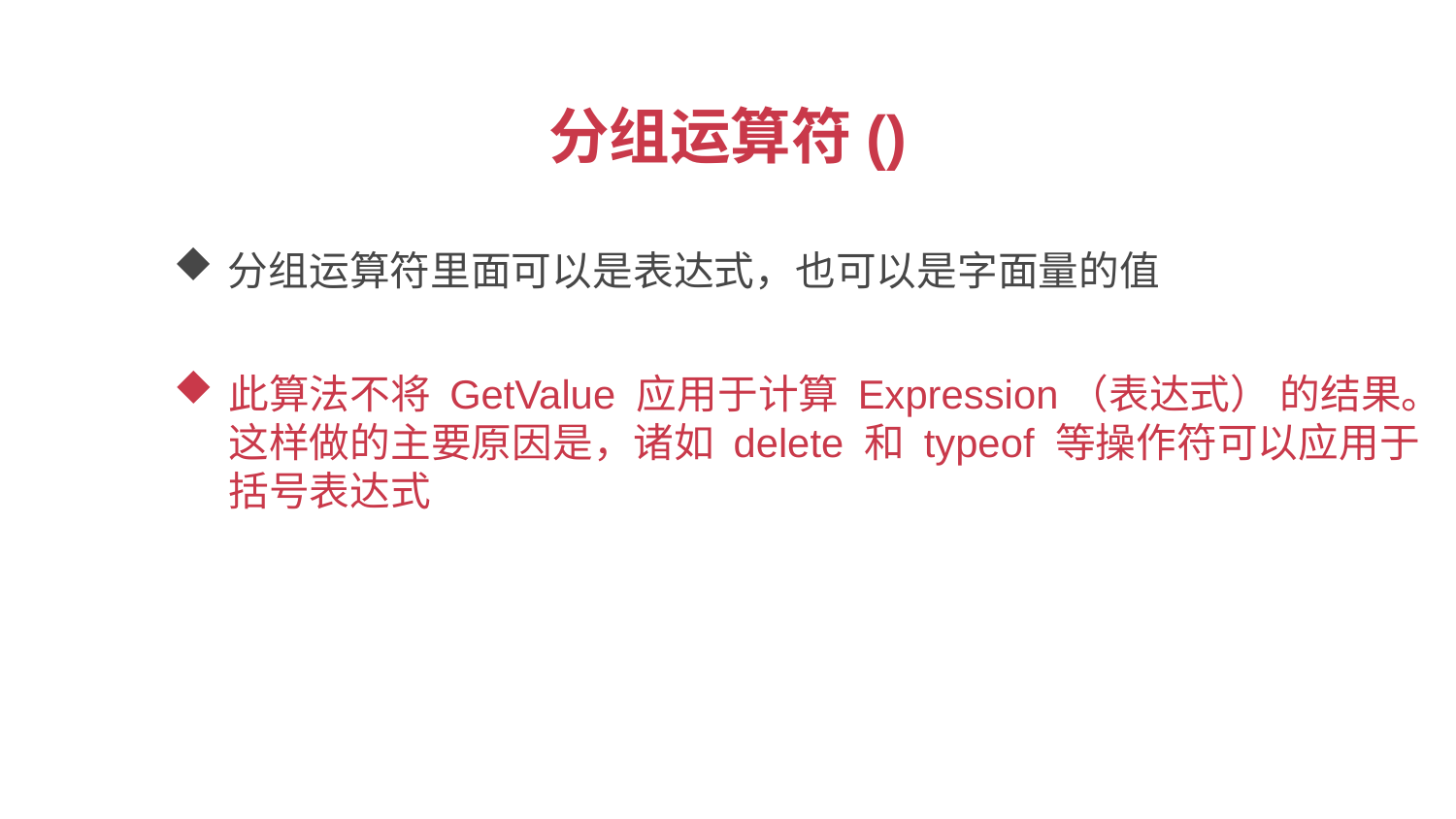

分组运算符()
分组运算符里面可以是表达式，也可以是字面量的值
此算法不将 GetValue 应用于计算 Expression（表达式） 的结果。这样做的主要原因是，诸如 delete 和 typeof 等操作符可以应用于括号表达式